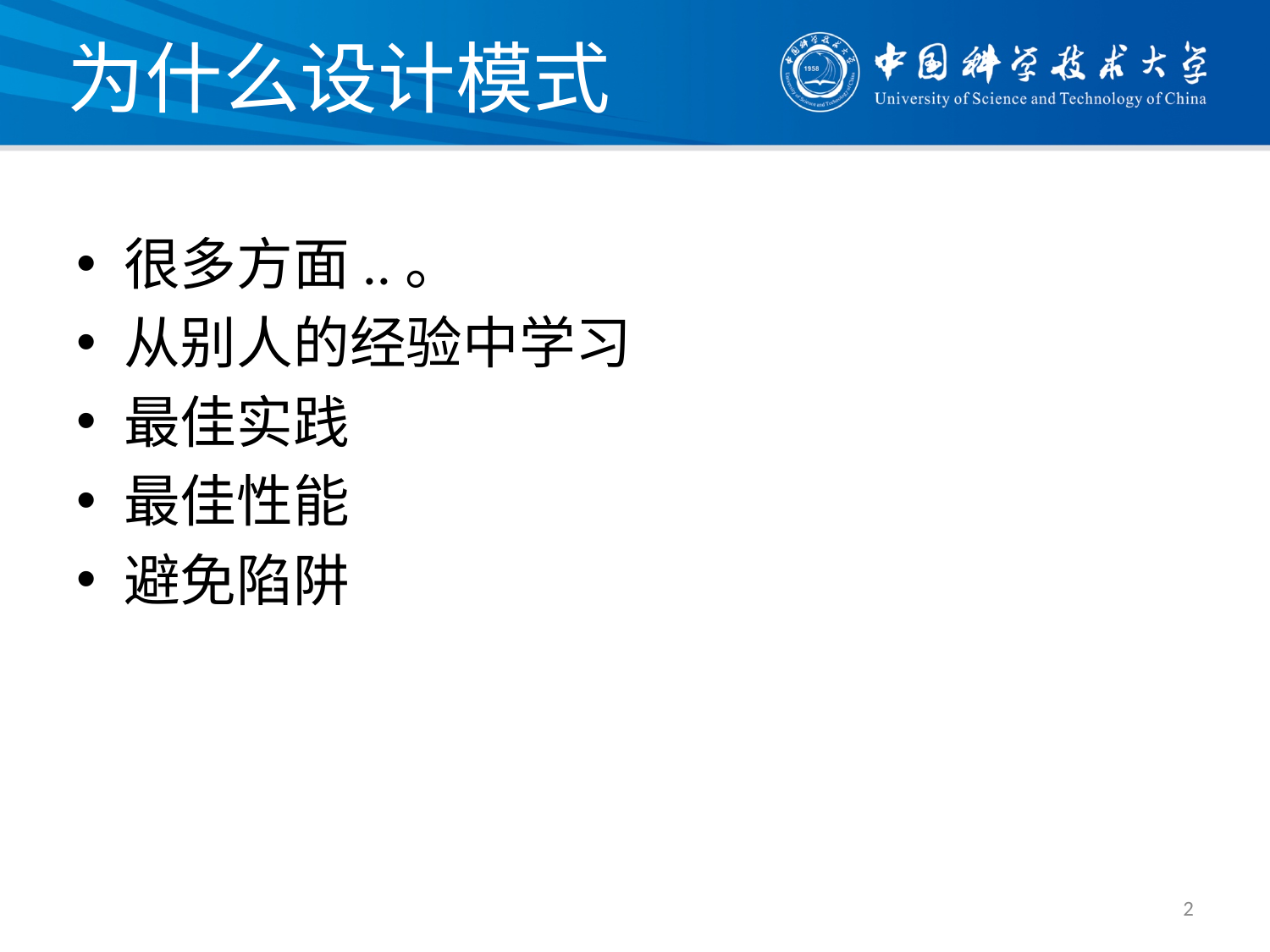

# 为什么设计模式
很多方面..。
从别人的经验中学习
最佳实践
最佳性能
避免陷阱
2